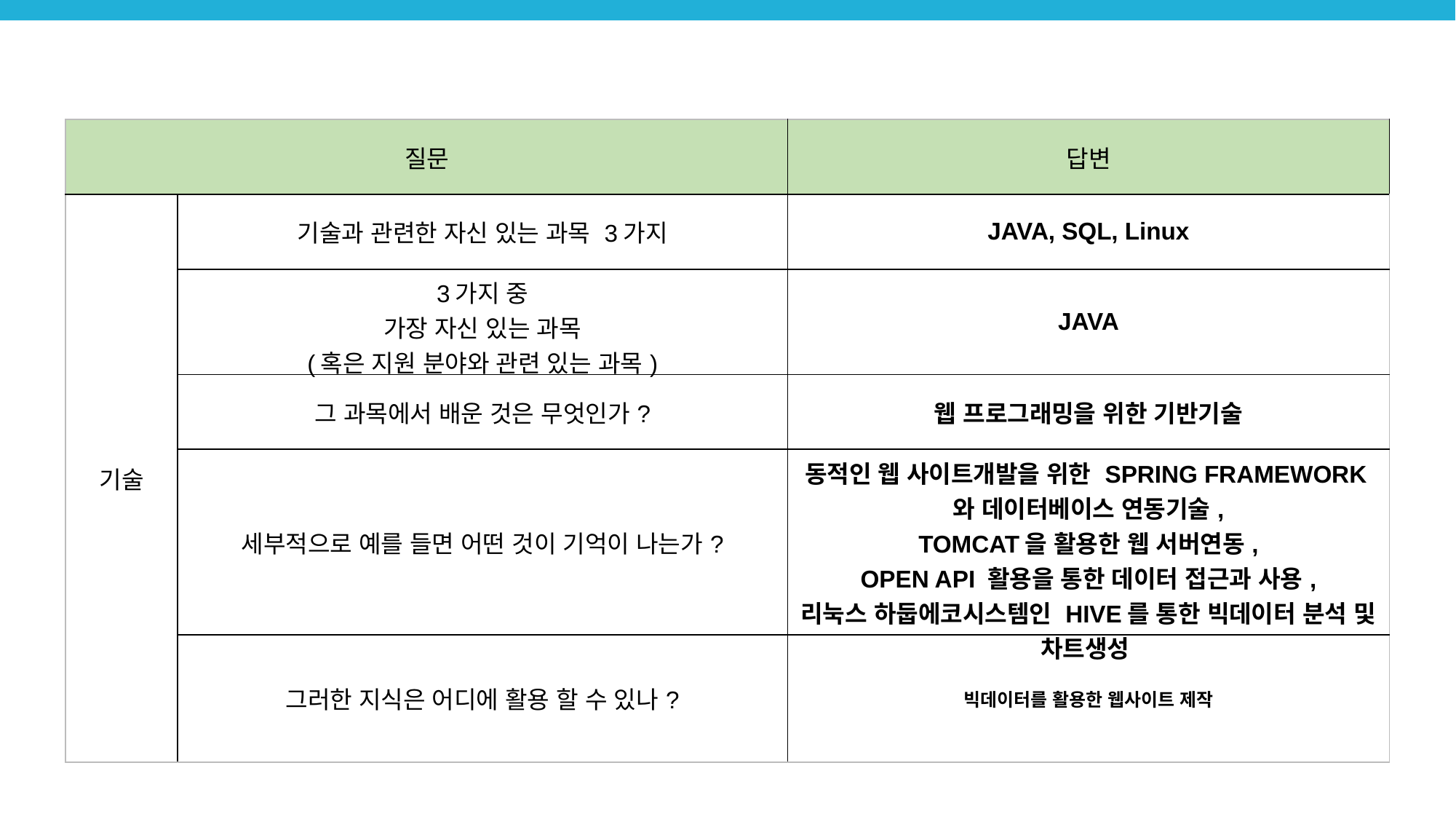

04/ 직무분석의 활용
| 질문 |  | 답변 |
| --- | --- | --- |
| 기술 | 기술과 관련한 자신 있는 과목 3가지 | JAVA, SQL, Linux |
|  | 3가지 중 가장 자신 있는 과목 (혹은 지원 분야와 관련 있는 과목) | JAVA |
|  | 그 과목에서 배운 것은 무엇인가? | 웹 프로그래밍을 위한 기반기술 |
|  | 세부적으로 예를 들면 어떤 것이 기억이 나는가? | 동적인 웹 사이트개발을 위한 SPRING FRAMEWORK와 데이터베이스 연동기술, TOMCAT을 활용한 웹 서버연동, OPEN API 활용을 통한 데이터 접근과 사용, 리눅스 하둡에코시스템인 HIVE를 통한 빅데이터 분석 및 차트생성 |
|  | 그러한 지식은 어디에 활용 할 수 있나? | 빅데이터를 활용한 웹사이트 제작 |